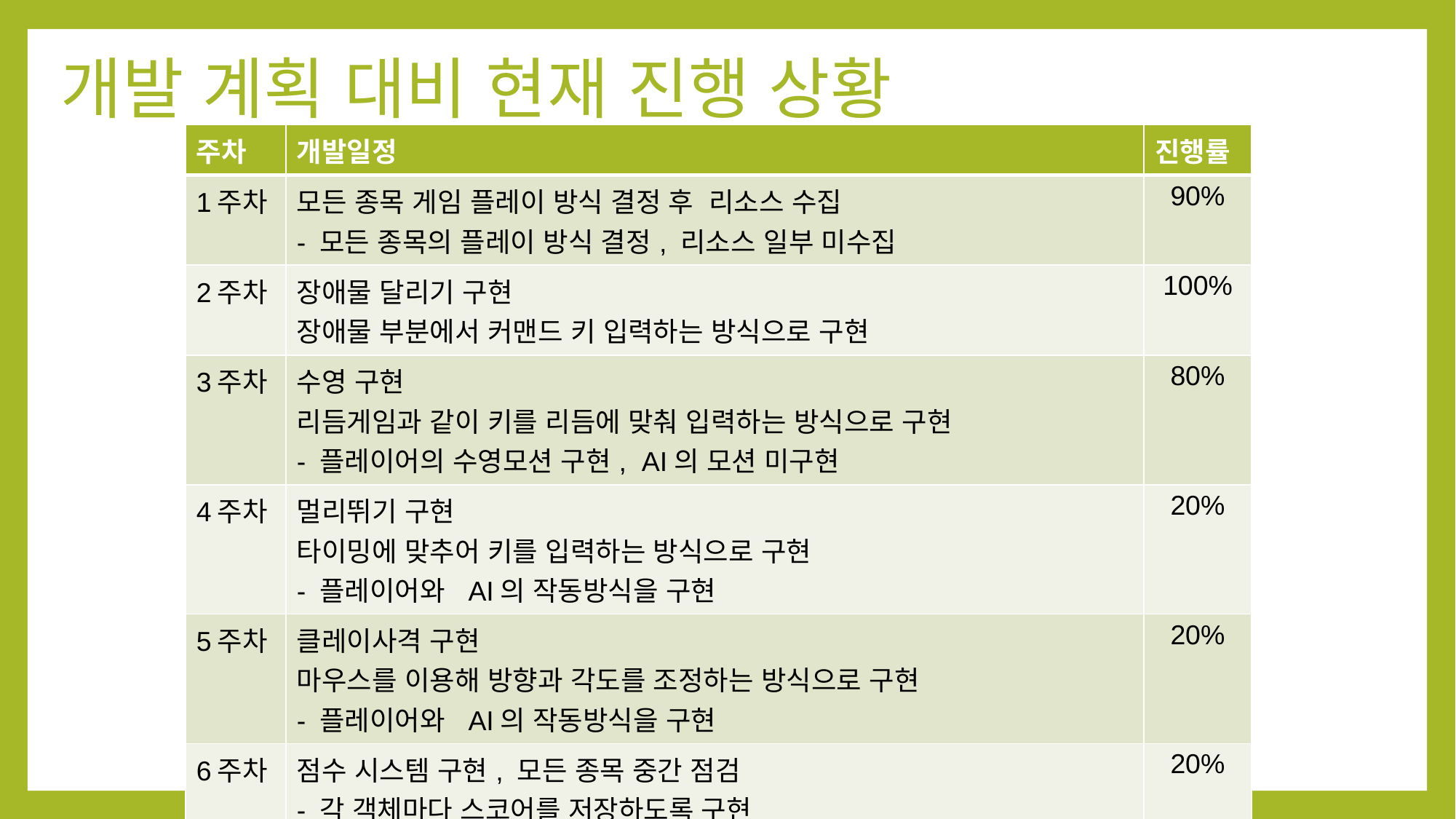

# 개발 계획 대비 현재 진행 상황
| 주차 | 개발일정 | 진행률 |
| --- | --- | --- |
| 1주차 | 모든 종목 게임 플레이 방식 결정 후 리소스 수집 - 모든 종목의 플레이 방식 결정, 리소스 일부 미수집 | 90% |
| 2주차 | 장애물 달리기 구현 장애물 부분에서 커맨드 키 입력하는 방식으로 구현 | 100% |
| 3주차 | 수영 구현 리듬게임과 같이 키를 리듬에 맞춰 입력하는 방식으로 구현 - 플레이어의 수영모션 구현, AI의 모션 미구현 | 80% |
| 4주차 | 멀리뛰기 구현 타이밍에 맞추어 키를 입력하는 방식으로 구현 - 플레이어와 AI의 작동방식을 구현 | 20% |
| 5주차 | 클레이사격 구현 마우스를 이용해 방향과 각도를 조정하는 방식으로 구현 - 플레이어와 AI의 작동방식을 구현 | 20% |
| 6주차 | 점수 시스템 구현, 모든 종목 중간 점검 - 각 객체마다 스코어를 저장하도록 구현 | 20% |
| 7주차 | 플레이 사운드 추가 | 0% |
| 8주차 | 버그 수정과 난이도 조절 | 0% |